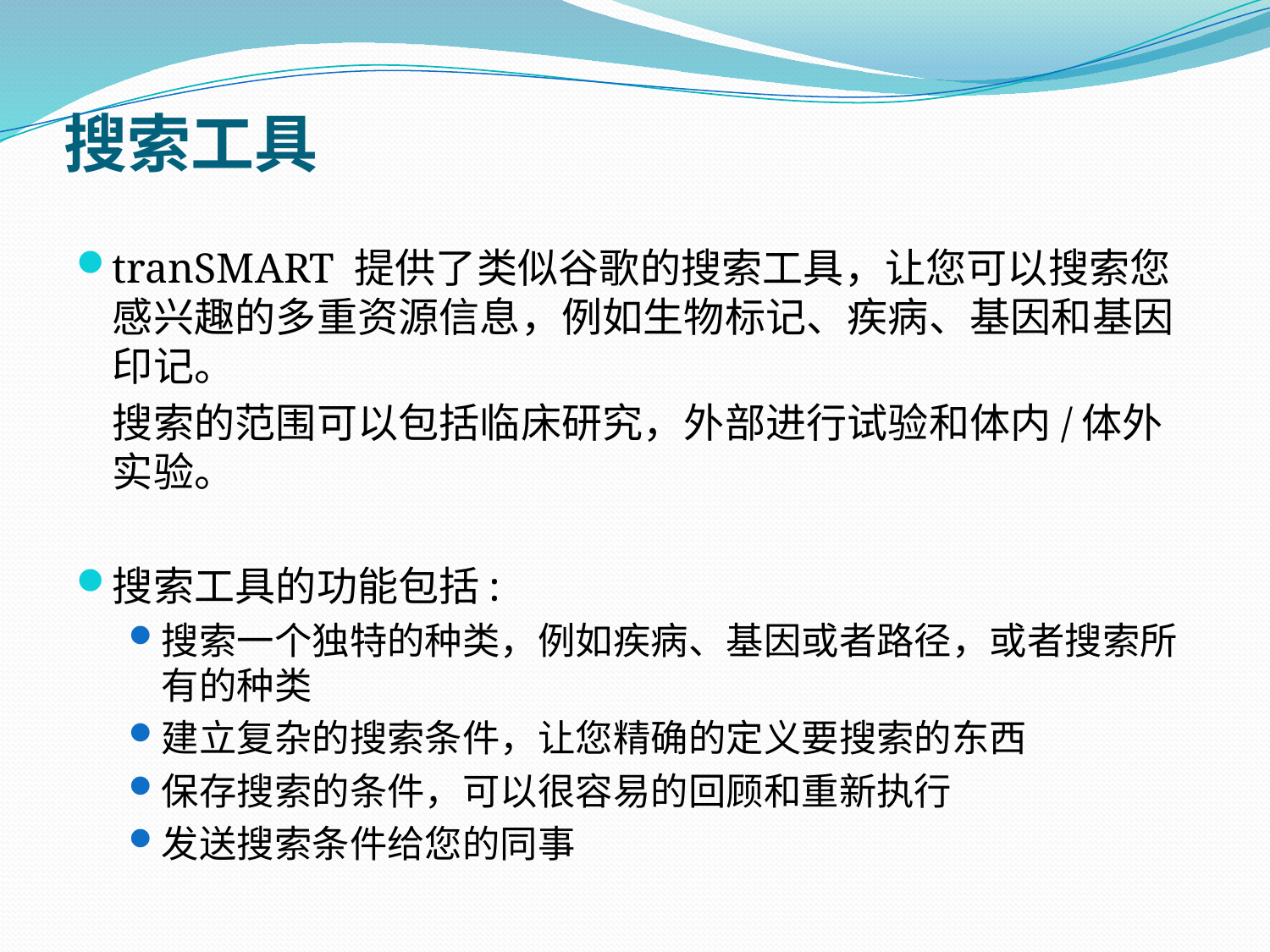

# 搜索工具
tranSMART 提供了类似谷歌的搜索工具，让您可以搜索您感兴趣的多重资源信息，例如生物标记、疾病、基因和基因印记。
	搜索的范围可以包括临床研究，外部进行试验和体内/体外实验。

搜索工具的功能包括:
搜索一个独特的种类，例如疾病、基因或者路径，或者搜索所有的种类
建立复杂的搜索条件，让您精确的定义要搜索的东西
保存搜索的条件，可以很容易的回顾和重新执行
发送搜索条件给您的同事